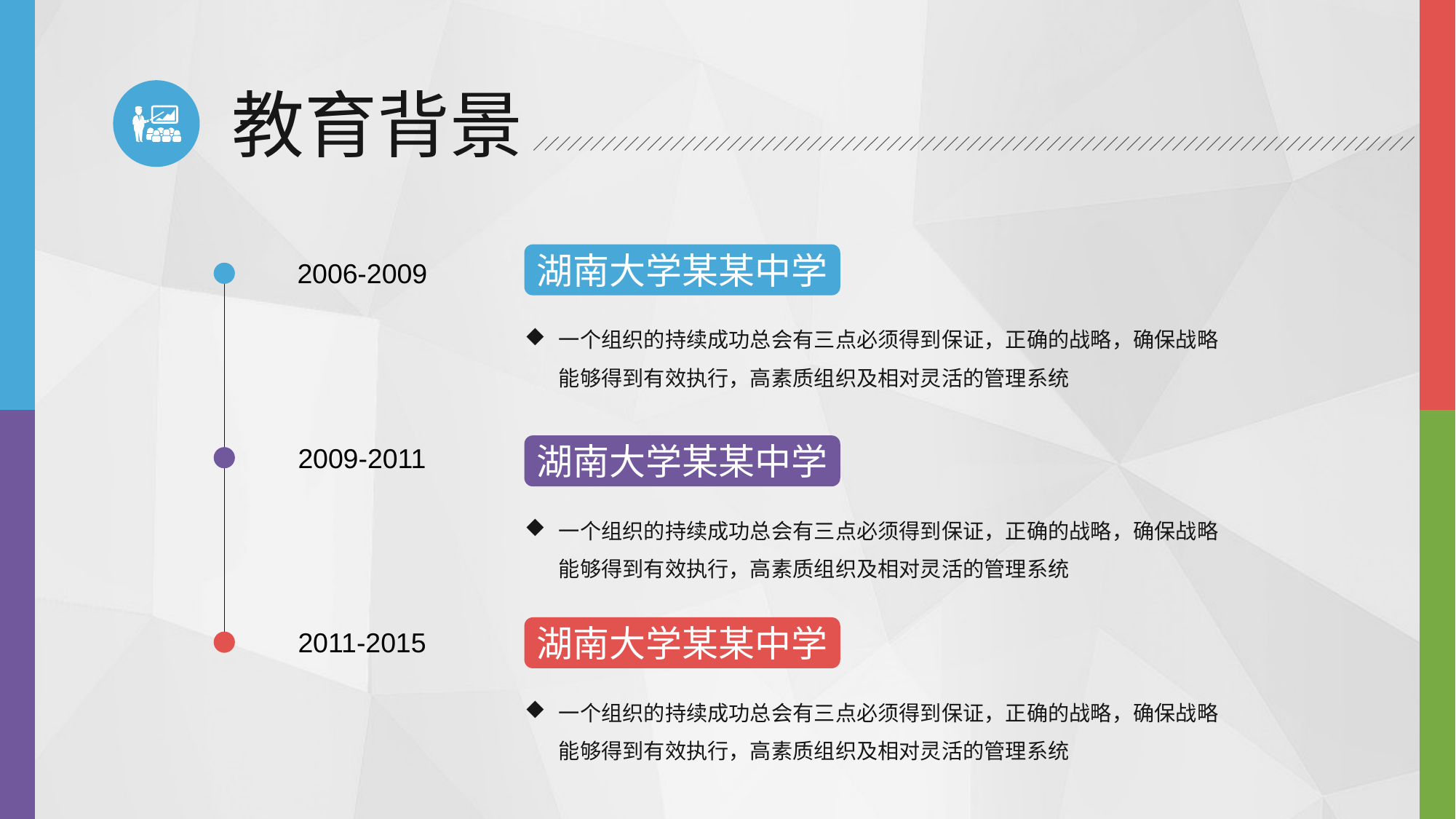

教育背景

湖南大学某某中学

2006-2009

一个组织的持续成功总会有三点必须得到保证，正确的战略，确保战略能够得到有效执行，高素质组织及相对灵活的管理系统

湖南大学某某中学

2009-2011

一个组织的持续成功总会有三点必须得到保证，正确的战略，确保战略能够得到有效执行，高素质组织及相对灵活的管理系统
湖南大学某某中学

2011-2015

一个组织的持续成功总会有三点必须得到保证，正确的战略，确保战略能够得到有效执行，高素质组织及相对灵活的管理系统